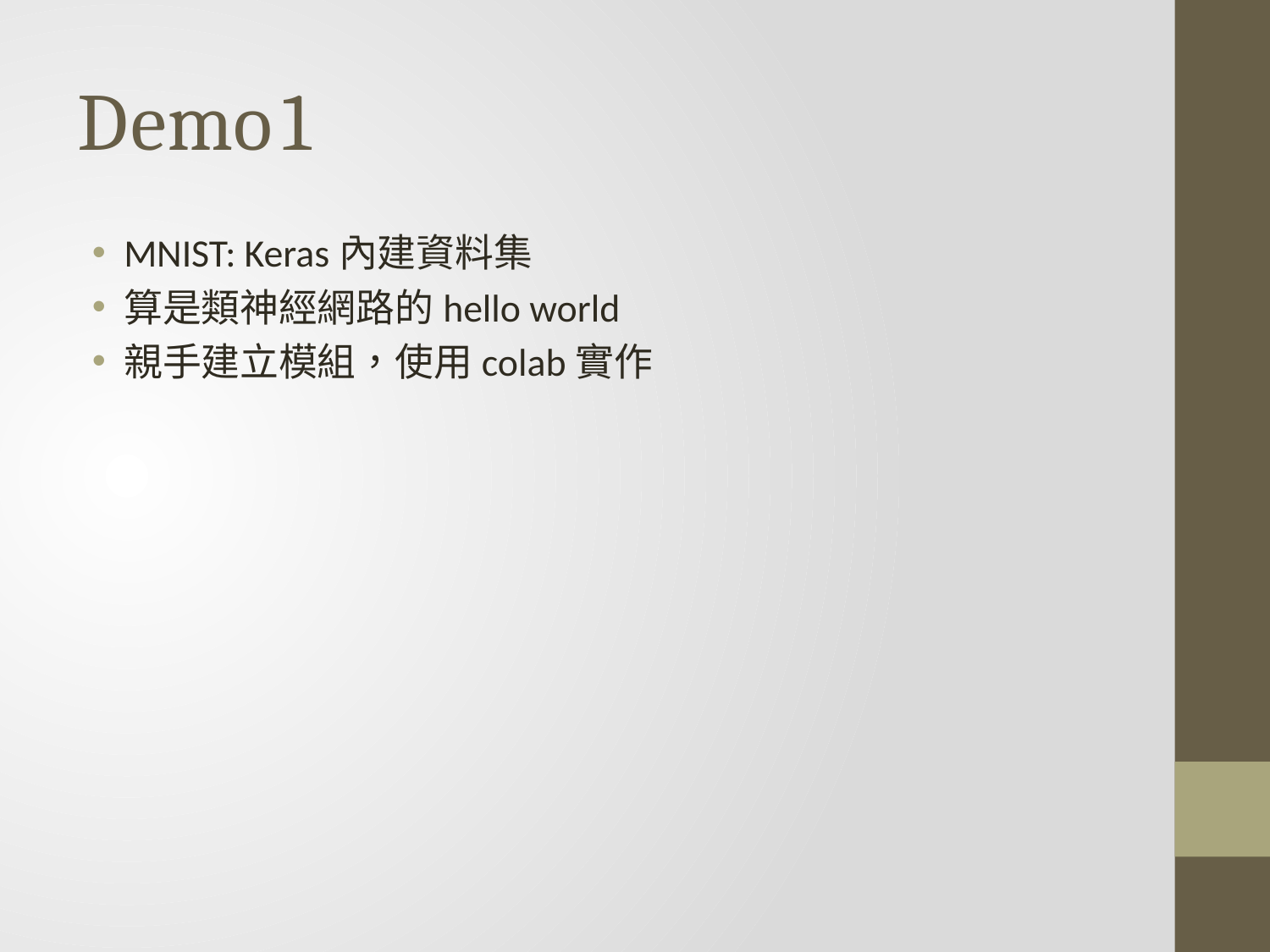

# Demo1
MNIST: Keras內建資料集
算是類神經網路的hello world
親手建立模組，使用colab實作